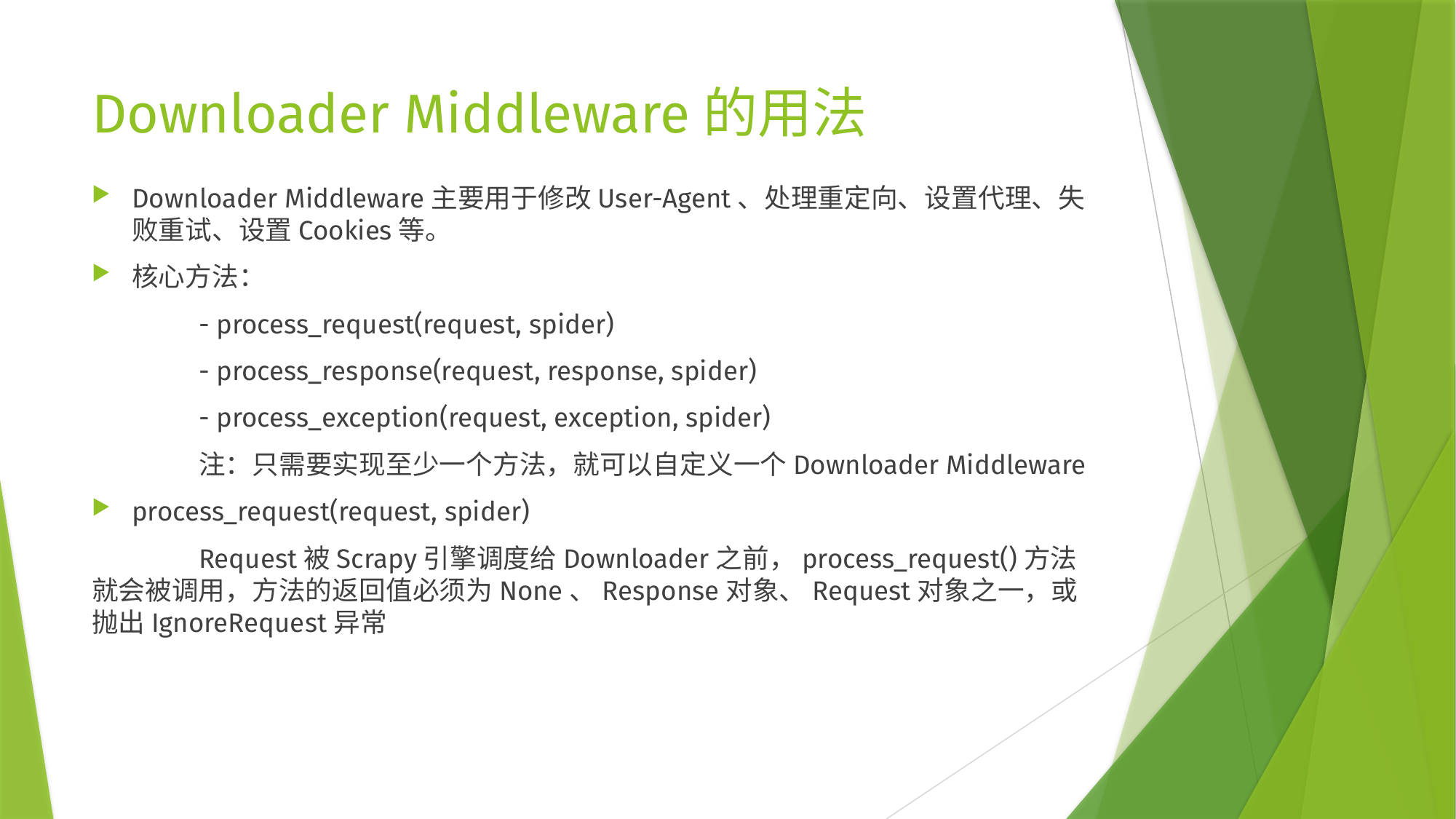

# Downloader Middleware的用法
Downloader Middleware主要用于修改User-Agent、处理重定向、设置代理、失败重试、设置Cookies等。
核心方法：
	- process_request(request, spider)
	- process_response(request, response, spider)
	- process_exception(request, exception, spider)
	注：只需要实现至少一个方法，就可以自定义一个Downloader Middleware
process_request(request, spider)
	Request被Scrapy引擎调度给Downloader之前，process_request()方法就会被调用，方法的返回值必须为None、Response对象、Request对象之一，或抛出IgnoreRequest异常